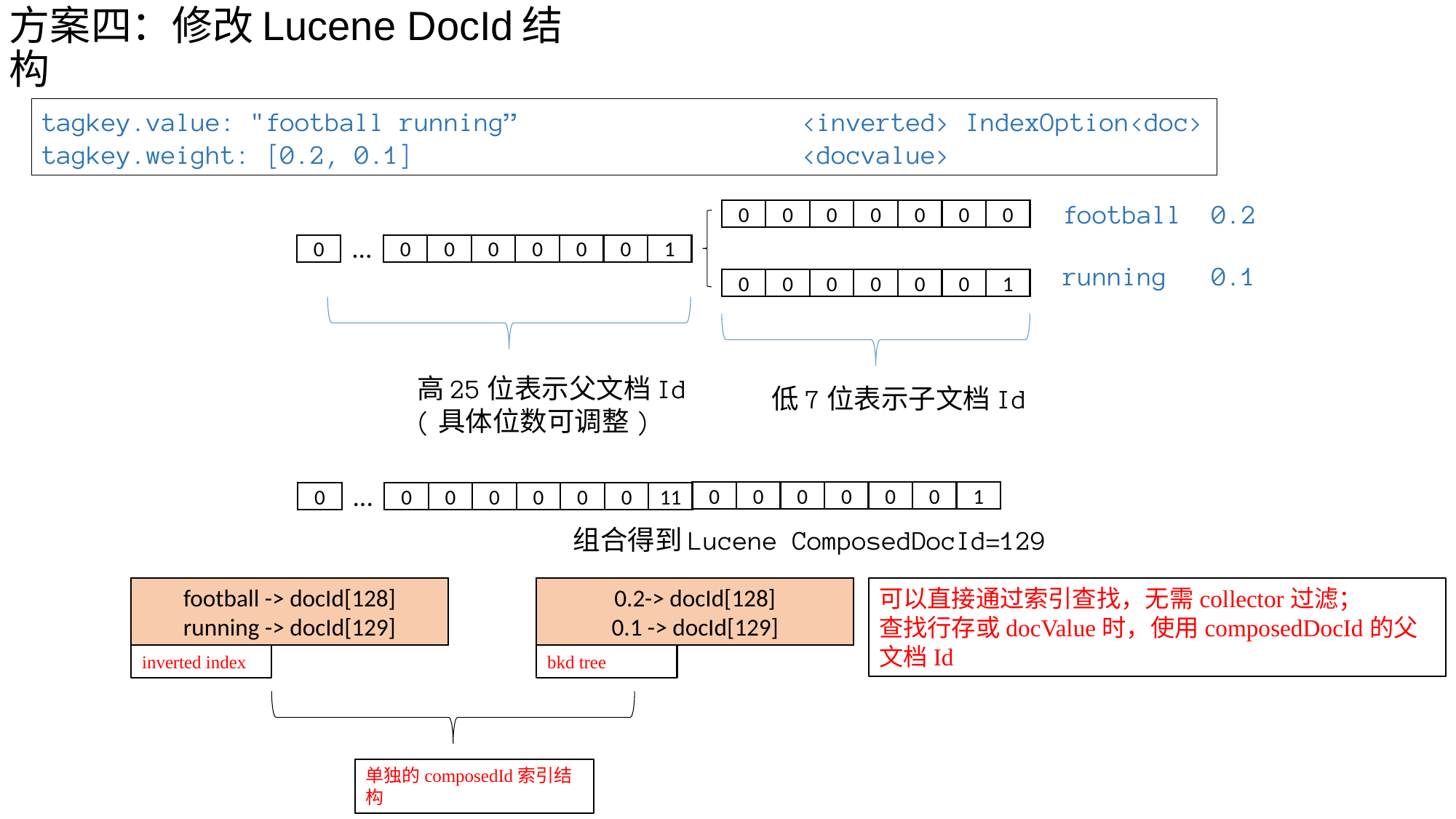

方案四：修改Lucene DocId结构
tagkey.value: "football running”                   <inverted> IndexOption<doc>
tagkey.weight: [0.2, 0.1]                          <docvalue>

football  0.2
0
0
0
0
0
0
0

...
0
0
0
0
0
0
0
1
running   0.1
0
0
0
0
0
0
1
高25位表示父文档Id
(具体位数可调整)
低7位表示子文档Id
...
0
0
0
0
0
0
0
11
0
0
0
0
0
0
1
组合得到Lucene ComposedDocId=129

football -> docId[128]
running -> docId[129]
0.2-> docId[128]
0.1 -> docId[129]
可以直接通过索引查找，无需collector过滤；
查找行存或docValue时，使用composedDocId的父文档Id
inverted index
bkd tree
单独的composedId索引结构